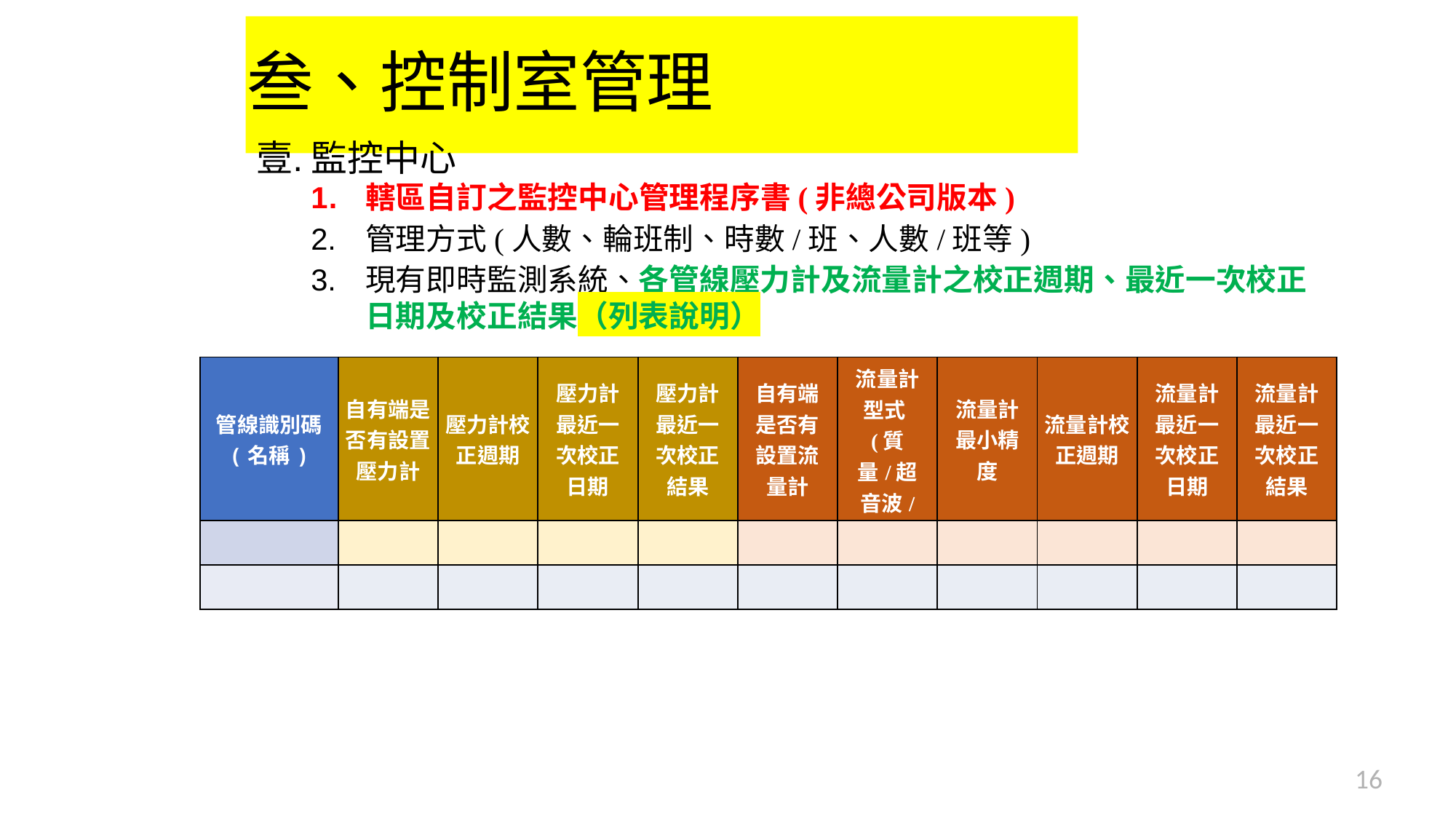

# 叁、控制室管理
監控中心
轄區自訂之監控中心管理程序書(非總公司版本)
管理方式(人數、輪班制、時數/班、人數/班等)
現有即時監測系統、各管線壓力計及流量計之校正週期、最近一次校正日期及校正結果（列表說明）

| 管線識別碼 (名稱) | 自有端是否有設置壓力計 | 壓力計校正週期 | 壓力計最近一次校正日期 | 壓力計最近一次校正結果 | 自有端是否有設置流量計 | 流量計型式(質量/超音波/…) | 流量計最小精度 | 流量計校正週期 | 流量計最近一次校正日期 | 流量計最近一次校正結果 |
| --- | --- | --- | --- | --- | --- | --- | --- | --- | --- | --- |
|  |  |  |  |  |  |  |  |  |  |  |
|  |  |  |  |  |  |  |  |  |  |  |
16